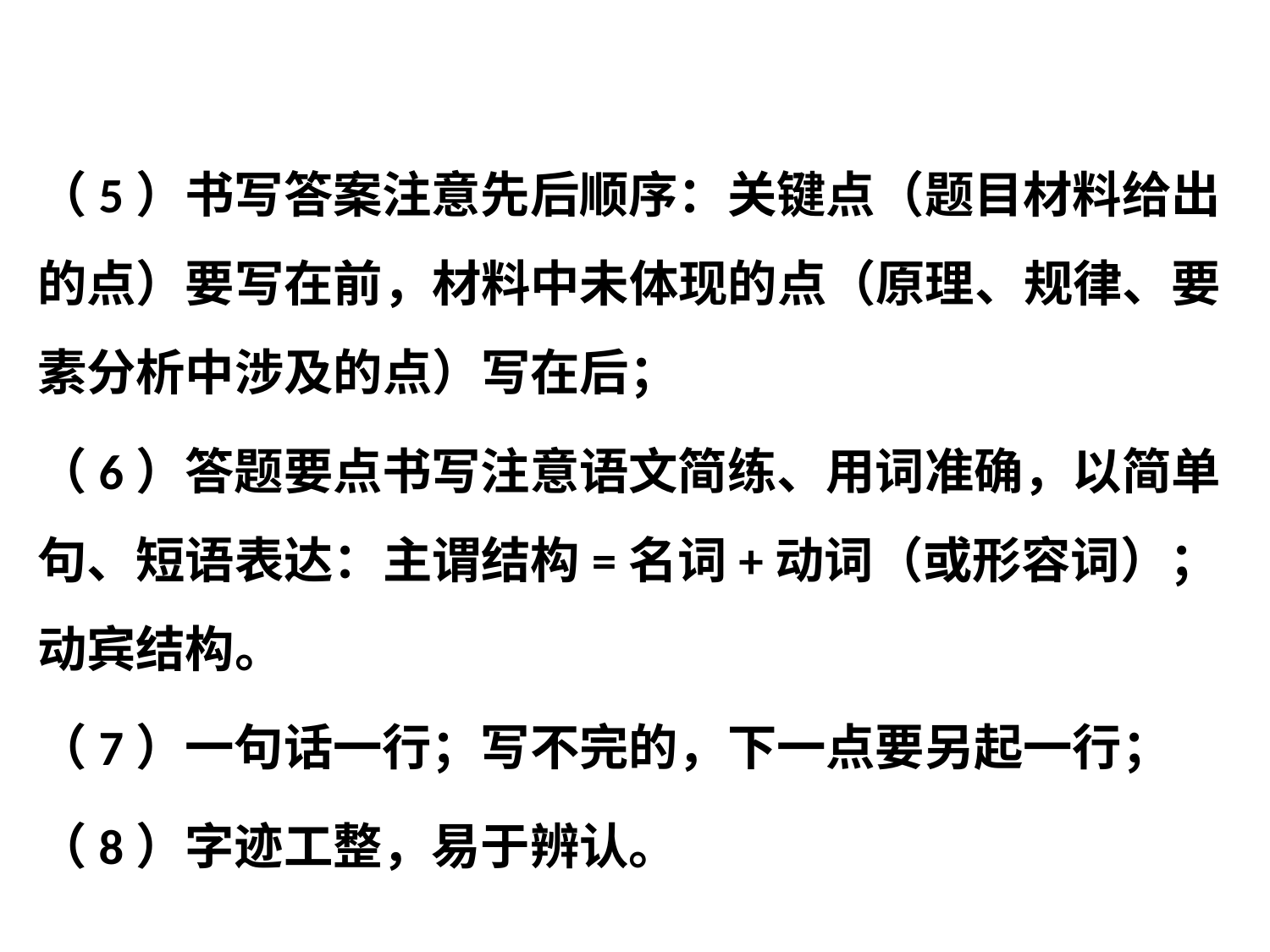

#
（5）书写答案注意先后顺序：关键点（题目材料给出的点）要写在前，材料中未体现的点（原理、规律、要素分析中涉及的点）写在后；
（6）答题要点书写注意语文简练、用词准确，以简单句、短语表达：主谓结构=名词+动词（或形容词）；动宾结构。
（7）一句话一行；写不完的，下一点要另起一行；
（8）字迹工整，易于辨认。